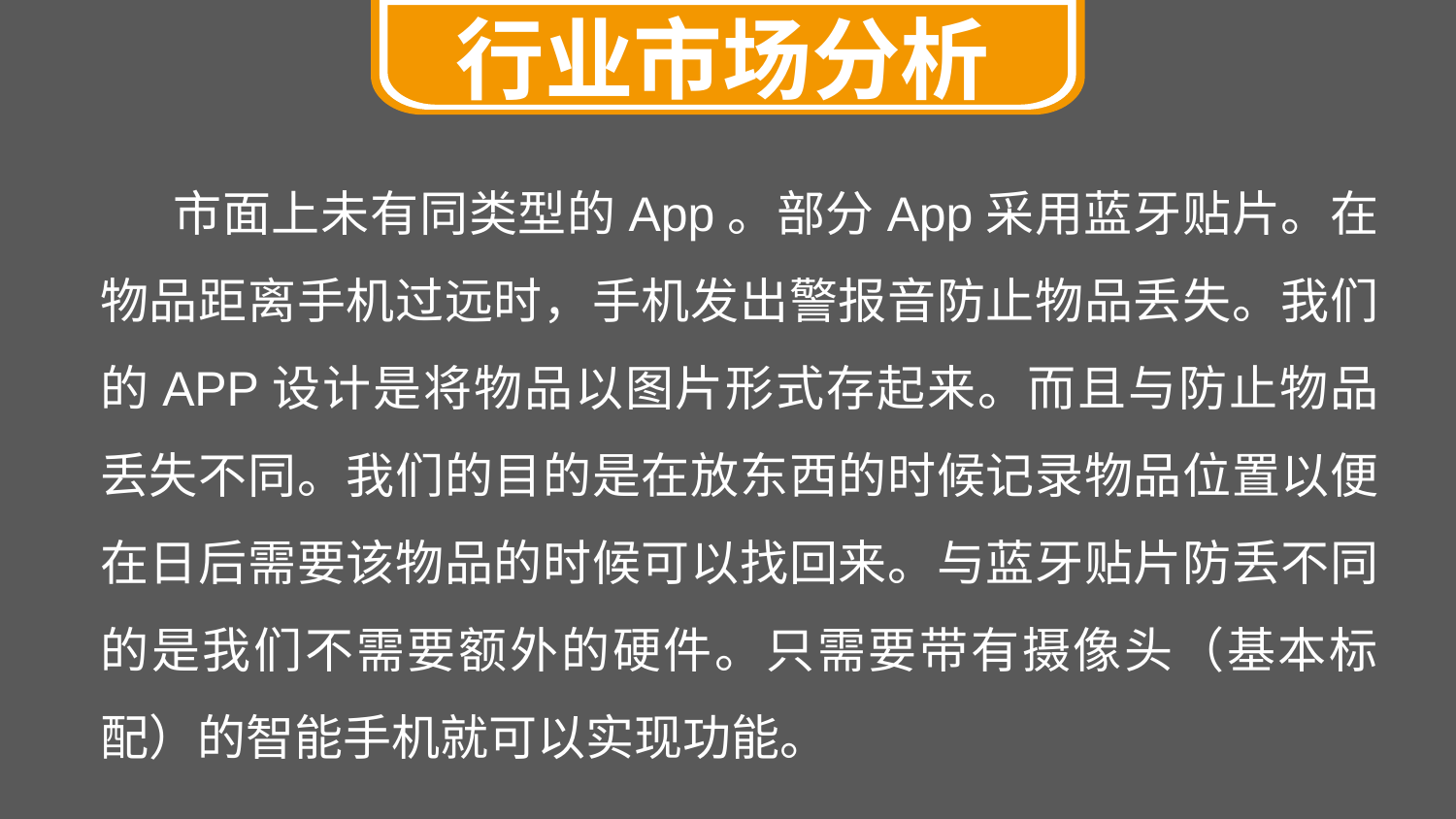

行业市场分析

市面上未有同类型的App。部分App采用蓝牙贴片。在物品距离手机过远时，手机发出警报音防止物品丢失。我们的APP设计是将物品以图片形式存起来。而且与防止物品丢失不同。我们的目的是在放东西的时候记录物品位置以便在日后需要该物品的时候可以找回来。与蓝牙贴片防丢不同的是我们不需要额外的硬件。只需要带有摄像头（基本标配）的智能手机就可以实现功能。